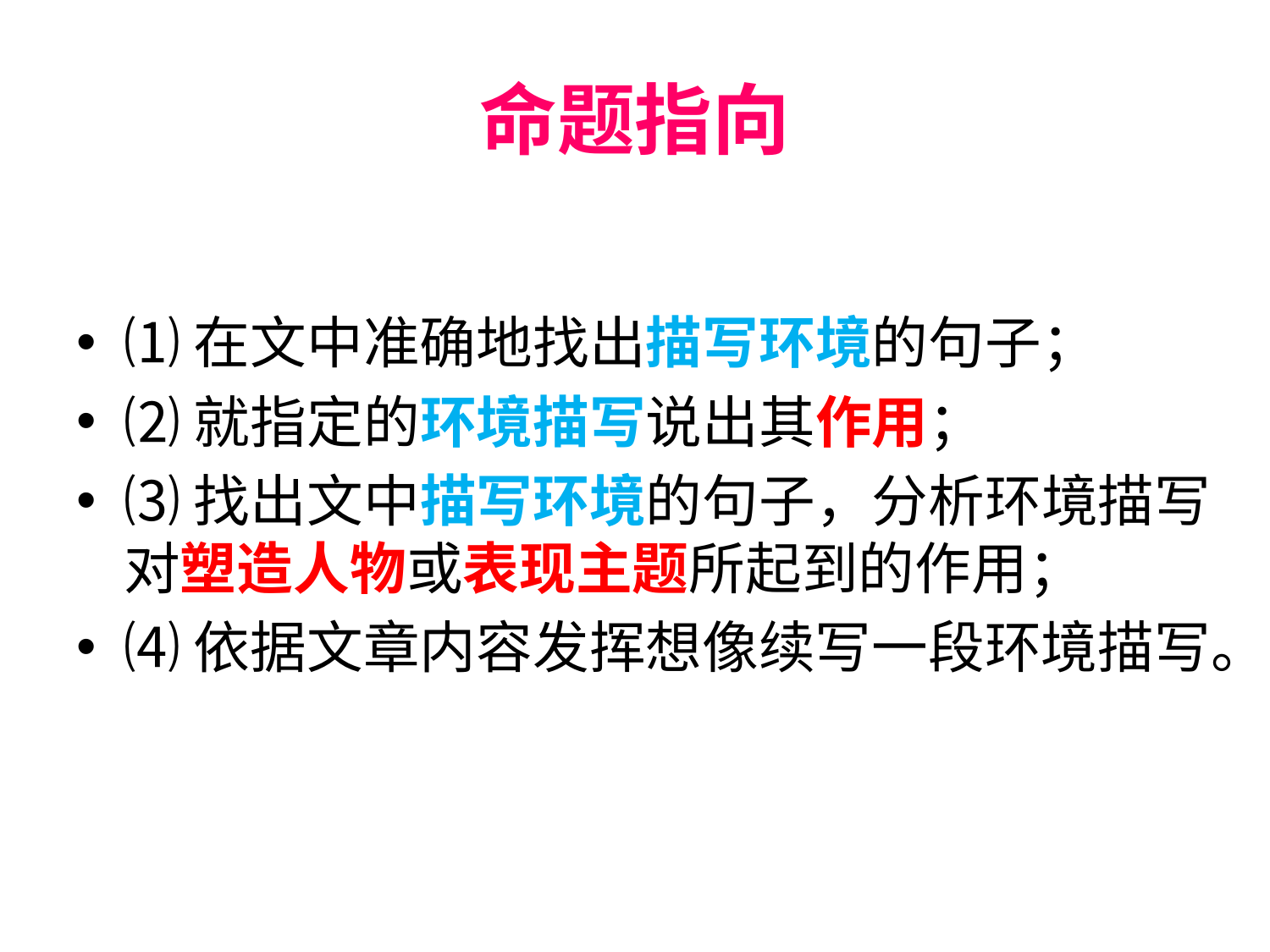

# 命题指向

⑴在文中准确地找出描写环境的句子；
⑵就指定的环境描写说出其作用；
⑶找出文中描写环境的句子，分析环境描写对塑造人物或表现主题所起到的作用；
⑷依据文章内容发挥想像续写一段环境描写。